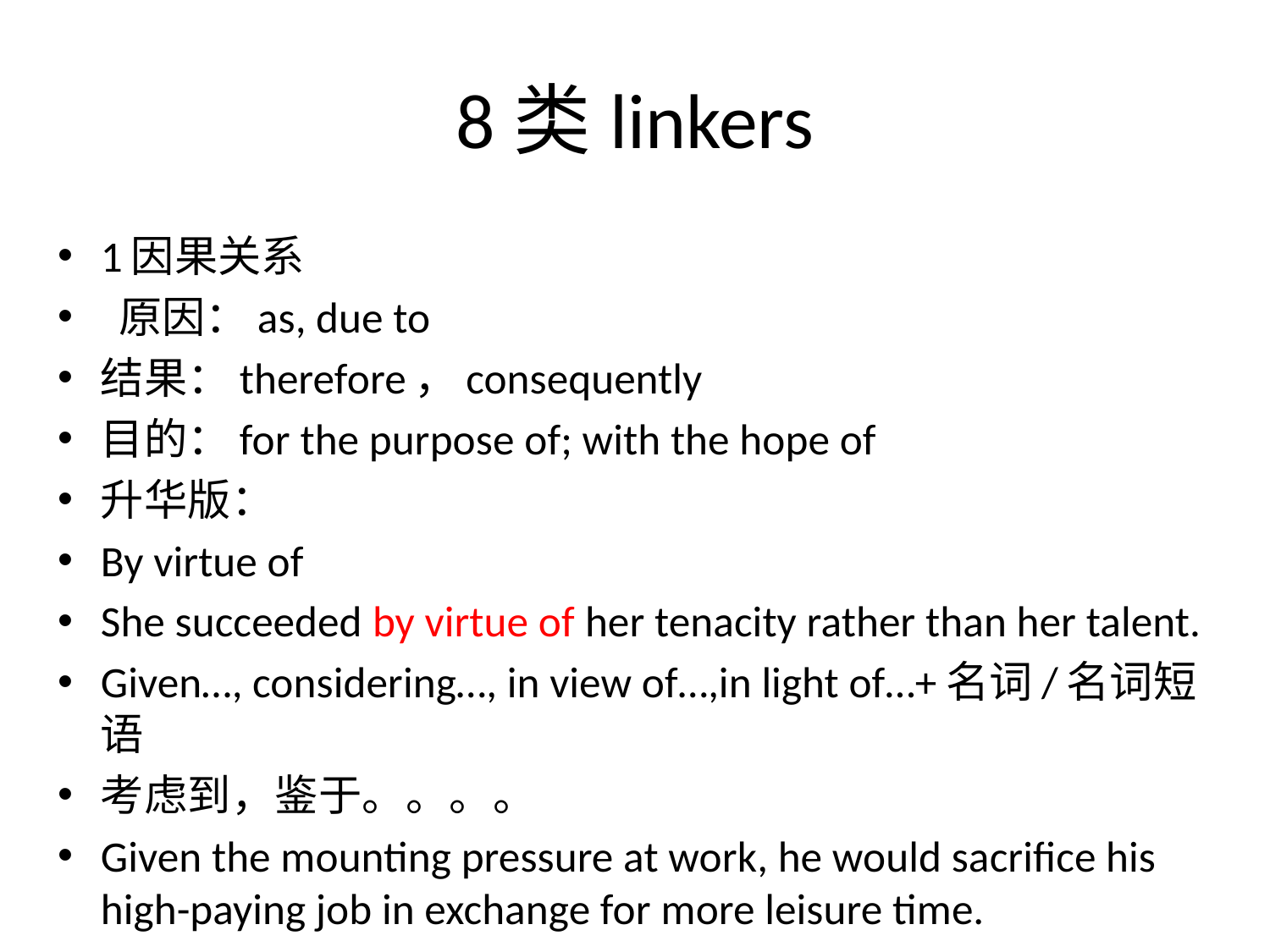

# 8类linkers
1因果关系
 原因：as, due to
结果：therefore，consequently
目的：for the purpose of; with the hope of
升华版：
By virtue of
She succeeded by virtue of her tenacity rather than her talent.
Given…, considering…, in view of…,in light of…+名词/名词短语
考虑到，鉴于。。。。
Given the mounting pressure at work, he would sacrifice his high-paying job in exchange for more leisure time.